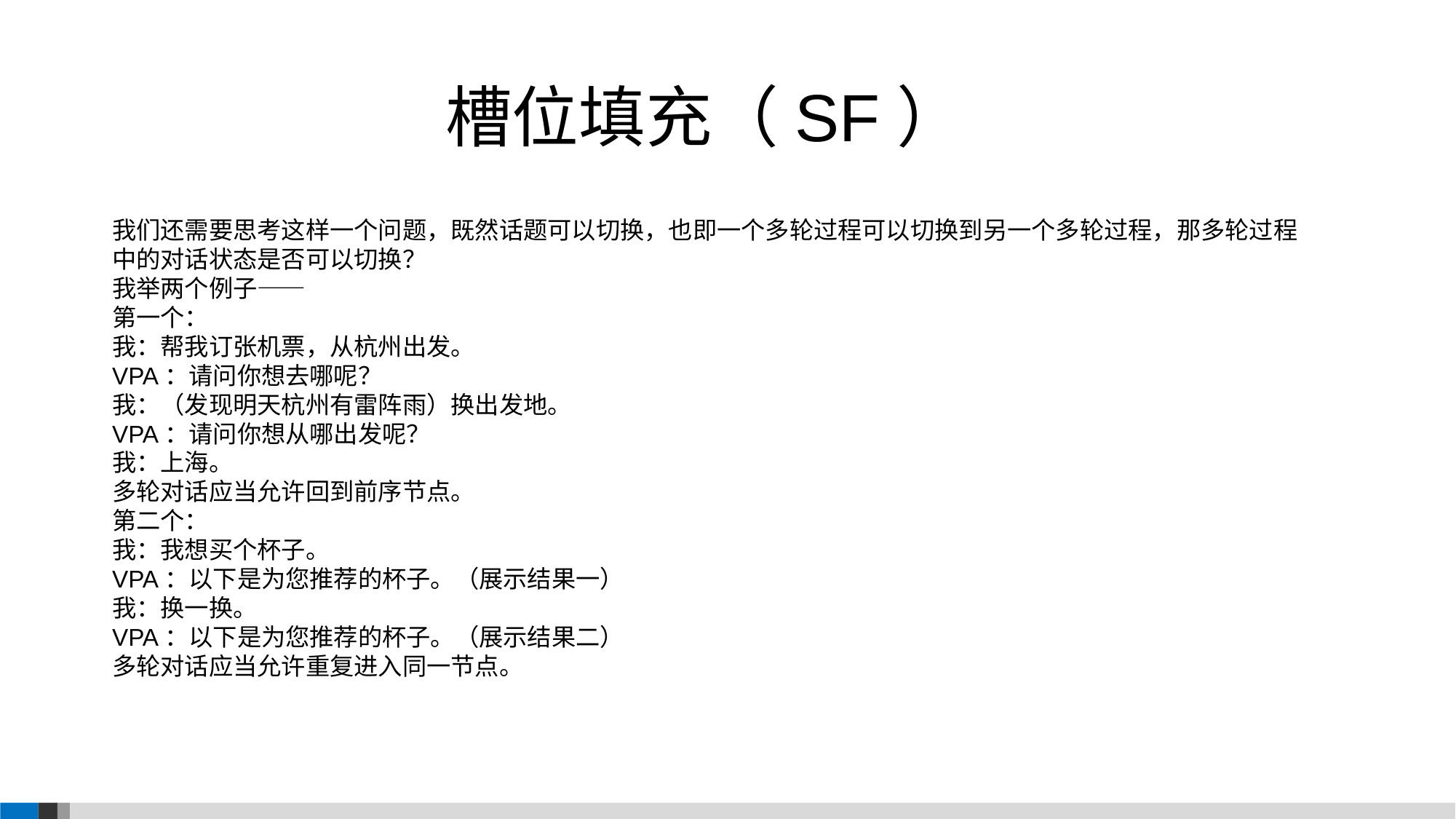

槽位填充（SF）
我们还需要思考这样一个问题，既然话题可以切换，也即一个多轮过程可以切换到另一个多轮过程，那多轮过程中的对话状态是否可以切换？
我举两个例子——
第一个：
我：帮我订张机票，从杭州出发。
VPA：请问你想去哪呢？
我：（发现明天杭州有雷阵雨）换出发地。
VPA：请问你想从哪出发呢？
我：上海。
多轮对话应当允许回到前序节点。
第二个：
我：我想买个杯子。
VPA：以下是为您推荐的杯子。（展示结果一）
我：换一换。
VPA：以下是为您推荐的杯子。（展示结果二）
多轮对话应当允许重复进入同一节点。